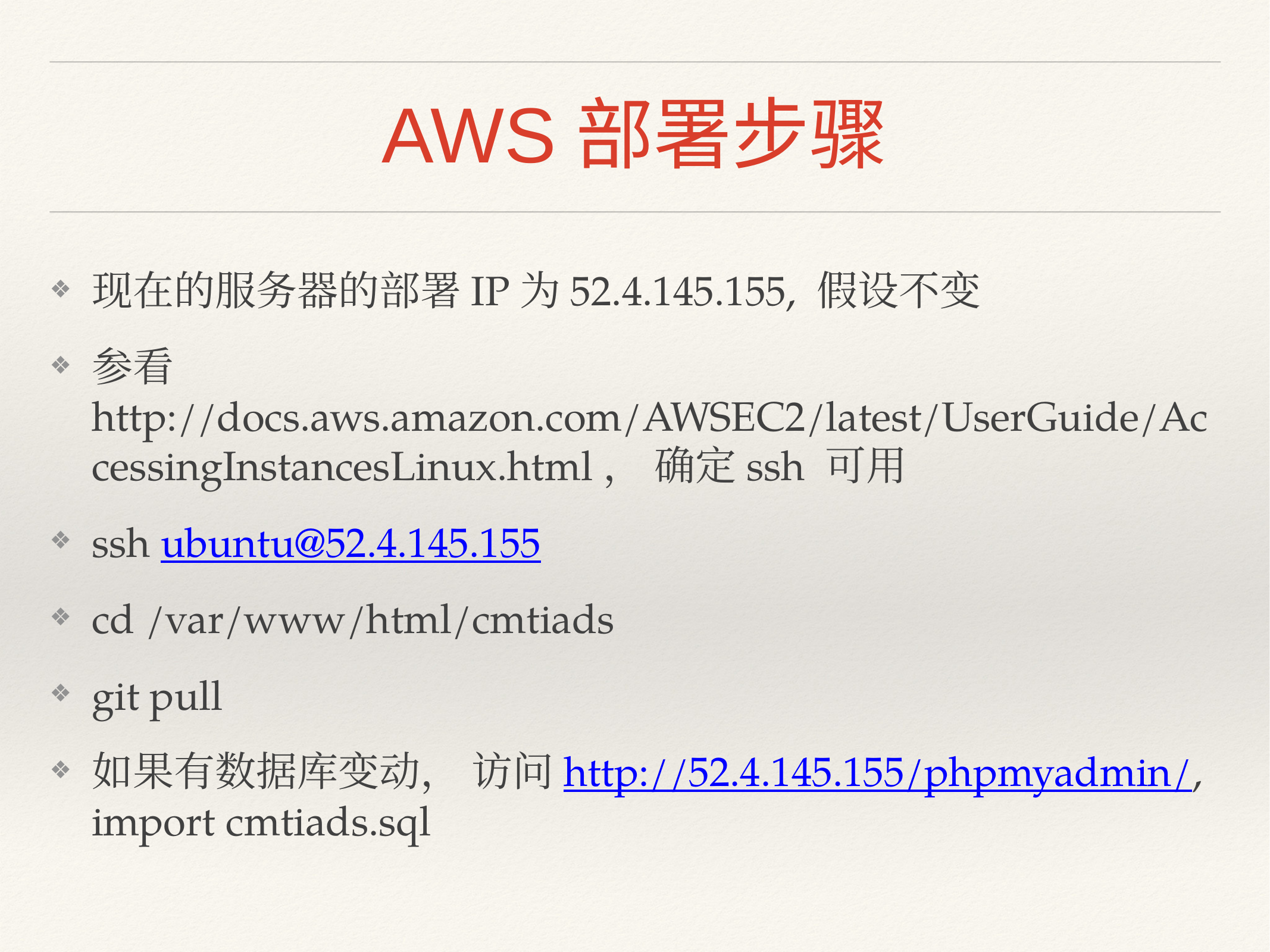

# AWS部署步骤
现在的服务器的部署IP为52.4.145.155, 假设不变
参看 http://docs.aws.amazon.com/AWSEC2/latest/UserGuide/AccessingInstancesLinux.html， 确定ssh 可用
ssh ubuntu@52.4.145.155
cd /var/www/html/cmtiads
git pull
如果有数据库变动， 访问http://52.4.145.155/phpmyadmin/,  import cmtiads.sql